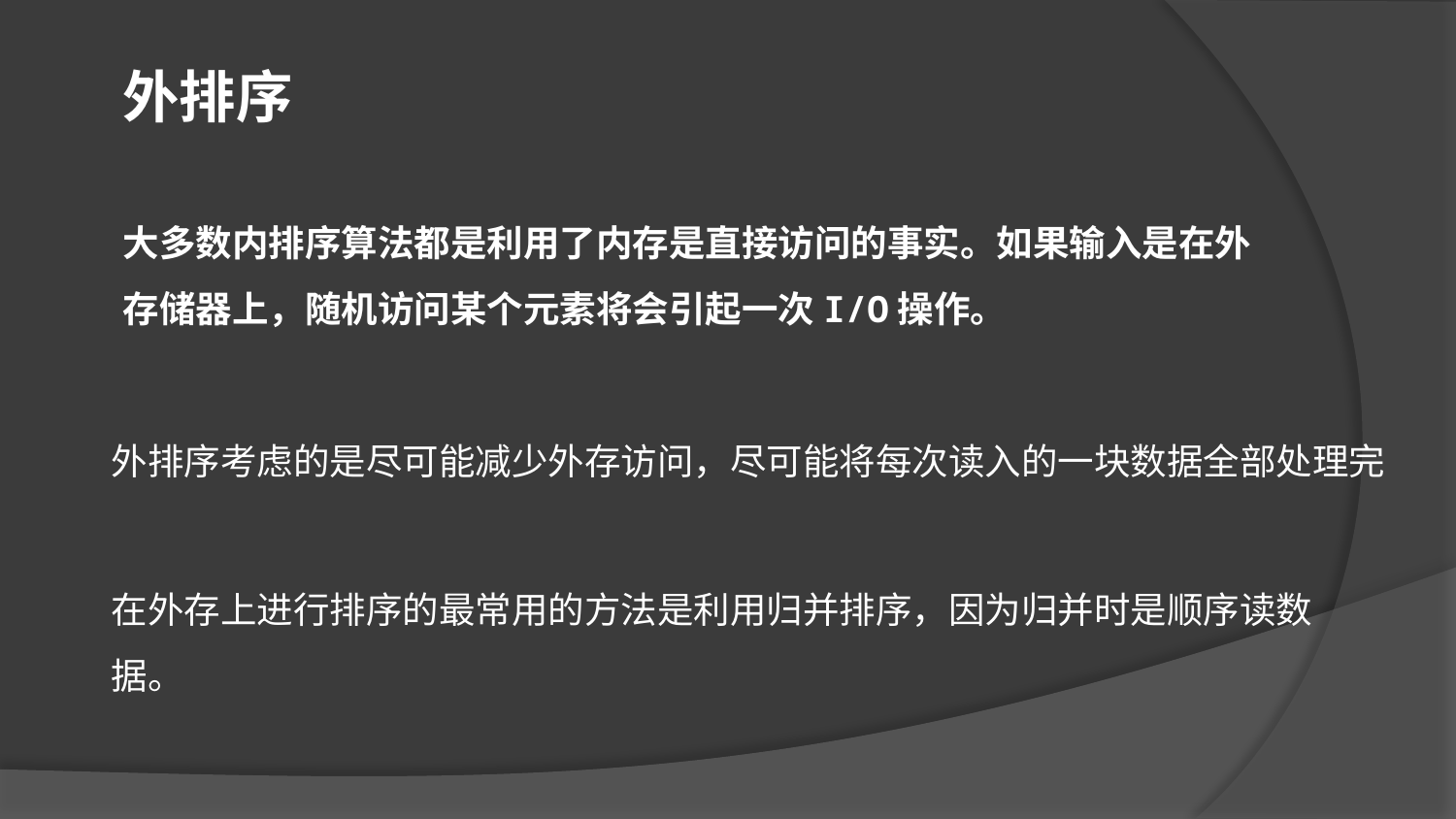

外排序
大多数内排序算法都是利用了内存是直接访问的事实。如果输入是在外存储器上，随机访问某个元素将会引起一次I/O操作。
外排序考虑的是尽可能减少外存访问，尽可能将每次读入的一块数据全部处理完
在外存上进行排序的最常用的方法是利用归并排序，因为归并时是顺序读数据。